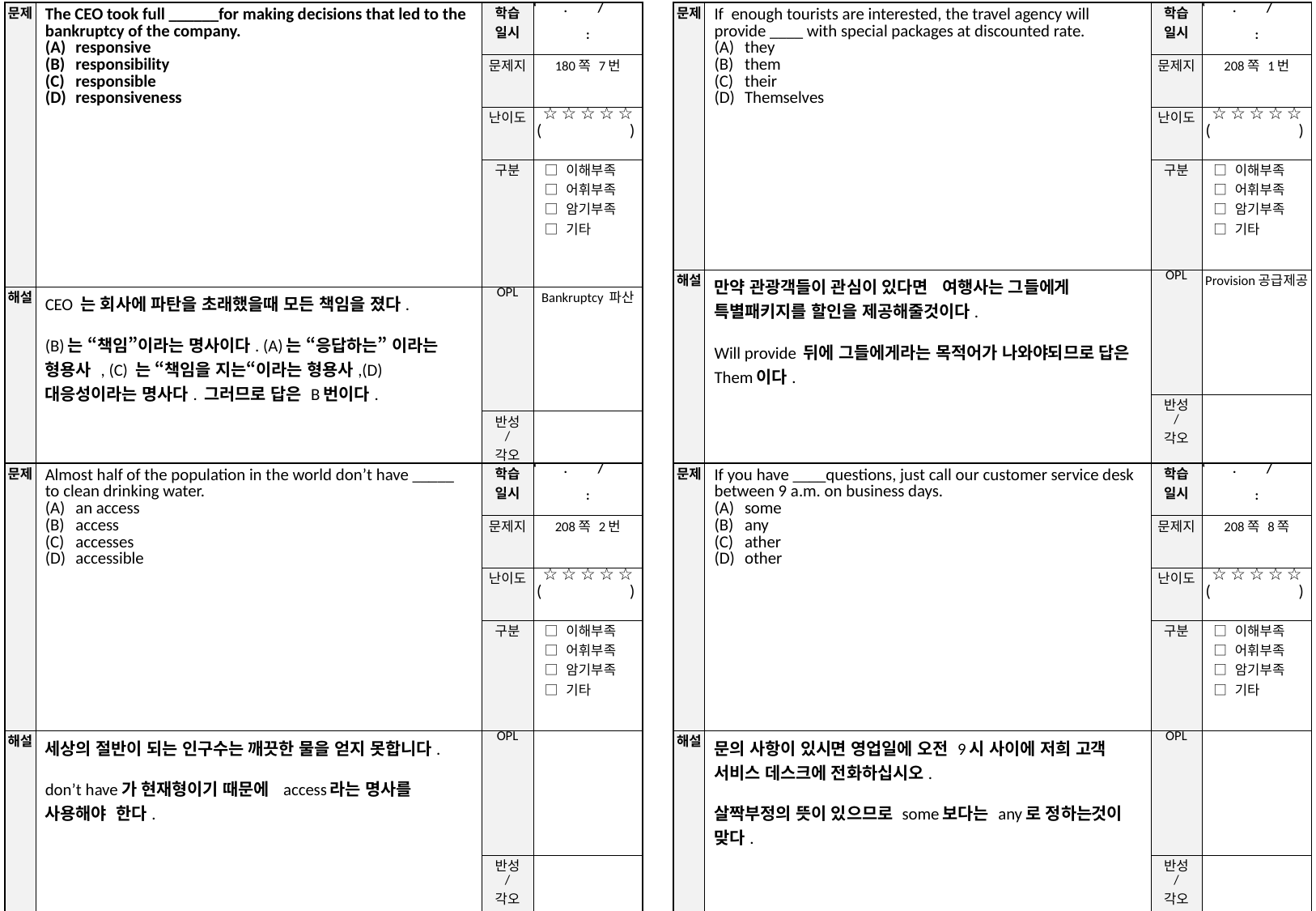

| 문제 | The CEO took full \_\_\_\_\_\_for making decisions that led to the bankruptcy of the company. responsive responsibility responsible responsiveness | 학습 일시 | ‘ . / : |
| --- | --- | --- | --- |
|  |  | 문제지 | 180쪽 7번 |
|  |  | 난이도 | ☆ ☆ ☆ ☆ ☆ ( ) |
|  |  | 구분 | □ 이해부족 □ 어휘부족 □ 암기부족 □ 기타 |
| 해설 | CEO 는 회사에 파탄을 초래했을때 모든 책임을 졌다. (B)는 “책임”이라는 명사이다. (A)는 “응답하는” 이라는 형용사 , (C) 는 “책임을 지는“이라는 형용사,(D) 대응성이라는 명사다. 그러므로 답은 B번이다. | OPL | Bankruptcy 파산 |
|  |  | 반성 / 각오 |  |
| 정답 | (B) responsibility | 복습 | ○ ○ ○ ○ ○ |
| 문제 | If enough tourists are interested, the travel agency will provide \_\_\_\_ with special packages at discounted rate. they them their Themselves | 학습 일시 | ‘ . / : |
| --- | --- | --- | --- |
|  |  | 문제지 | 208쪽 1번 |
|  |  | 난이도 | ☆ ☆ ☆ ☆ ☆ ( ) |
|  |  | 구분 | □ 이해부족 □ 어휘부족 □ 암기부족 □ 기타 |
| 해설 | 만약 관광객들이 관심이 있다면 여행사는 그들에게 특별패키지를 할인을 제공해줄것이다. Will provide 뒤에 그들에게라는 목적어가 나와야되므로 답은 Them이다. | OPL | Provision공급제공 |
|  |  | 반성 / 각오 |  |
| 정답 | (B) Them | 복습 | ○ ○ ○ ○ ○ |
| 문제 | Almost half of the population in the world don’t have \_\_\_\_\_ to clean drinking water. an access access accesses accessible | 학습 일시 | ‘ . / : |
| --- | --- | --- | --- |
|  |  | 문제지 | 208쪽 2번 |
|  |  | 난이도 | ☆ ☆ ☆ ☆ ☆ ( ) |
|  |  | 구분 | □ 이해부족 □ 어휘부족 □ 암기부족 □ 기타 |
| 해설 | 세상의 절반이 되는 인구수는 깨끗한 물을 얻지 못합니다. don’t have가 현재형이기 때문에 access라는 명사를 사용해야 한다. | OPL |  |
|  |  | 반성 / 각오 |  |
| 정답 | (B) Access | 복습 | ○ ○ ○ ○ ○ |
| 문제 | If you have \_\_\_\_questions, just call our customer service desk between 9 a.m. on business days. some any ather other | 학습 일시 | ‘ . / : |
| --- | --- | --- | --- |
|  |  | 문제지 | 208쪽 8쪽 |
|  |  | 난이도 | ☆ ☆ ☆ ☆ ☆ ( ) |
|  |  | 구분 | □ 이해부족 □ 어휘부족 □ 암기부족 □ 기타 |
| 해설 | 문의 사항이 있시면 영업일에 오전 9시 사이에 저희 고객 서비스 데스크에 전화하십시오. 살짝부정의 뜻이 있으므로 some보다는 any로 정하는것이 맞다. | OPL |  |
|  |  | 반성 / 각오 |  |
| 정답 | (B) any | 복습 | ○ ○ ○ ○ ○ |